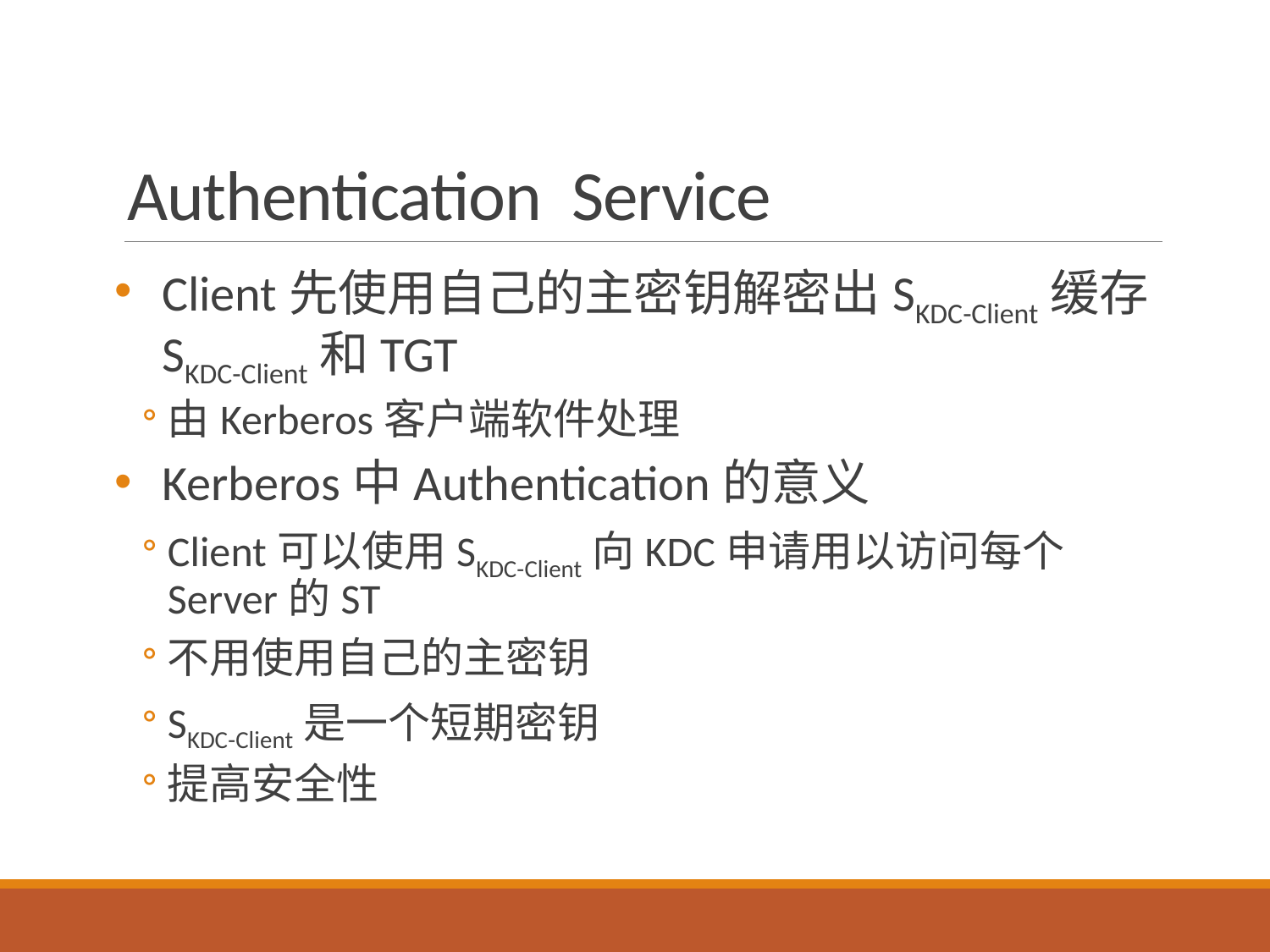

# Authentication  Service
Client先使用自己的主密钥解密出SKDC-Client缓存SKDC-Client和TGT
由Kerberos客户端软件处理
Kerberos中Authentication的意义
Client可以使用SKDC-Client向KDC申请用以访问每个Server的ST
不用使用自己的主密钥
SKDC-Client是一个短期密钥
提高安全性